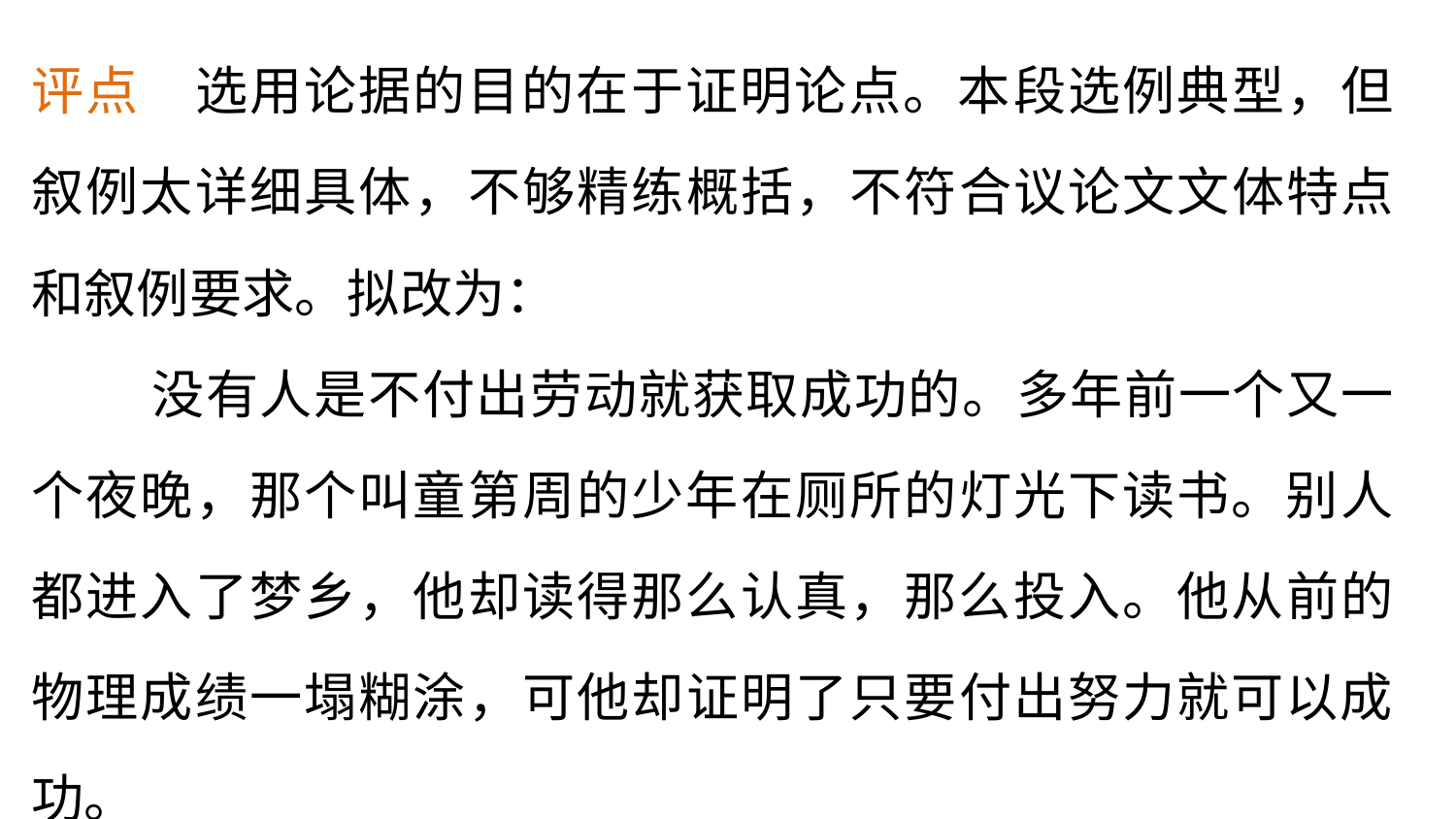

评点　选用论据的目的在于证明论点。本段选例典型，但叙例太详细具体，不够精练概括，不符合议论文文体特点和叙例要求。拟改为：
        没有人是不付出劳动就获取成功的。多年前一个又一个夜晚，那个叫童第周的少年在厕所的灯光下读书。别人都进入了梦乡，他却读得那么认真，那么投入。他从前的物理成绩一塌糊涂，可他却证明了只要付出努力就可以成功。